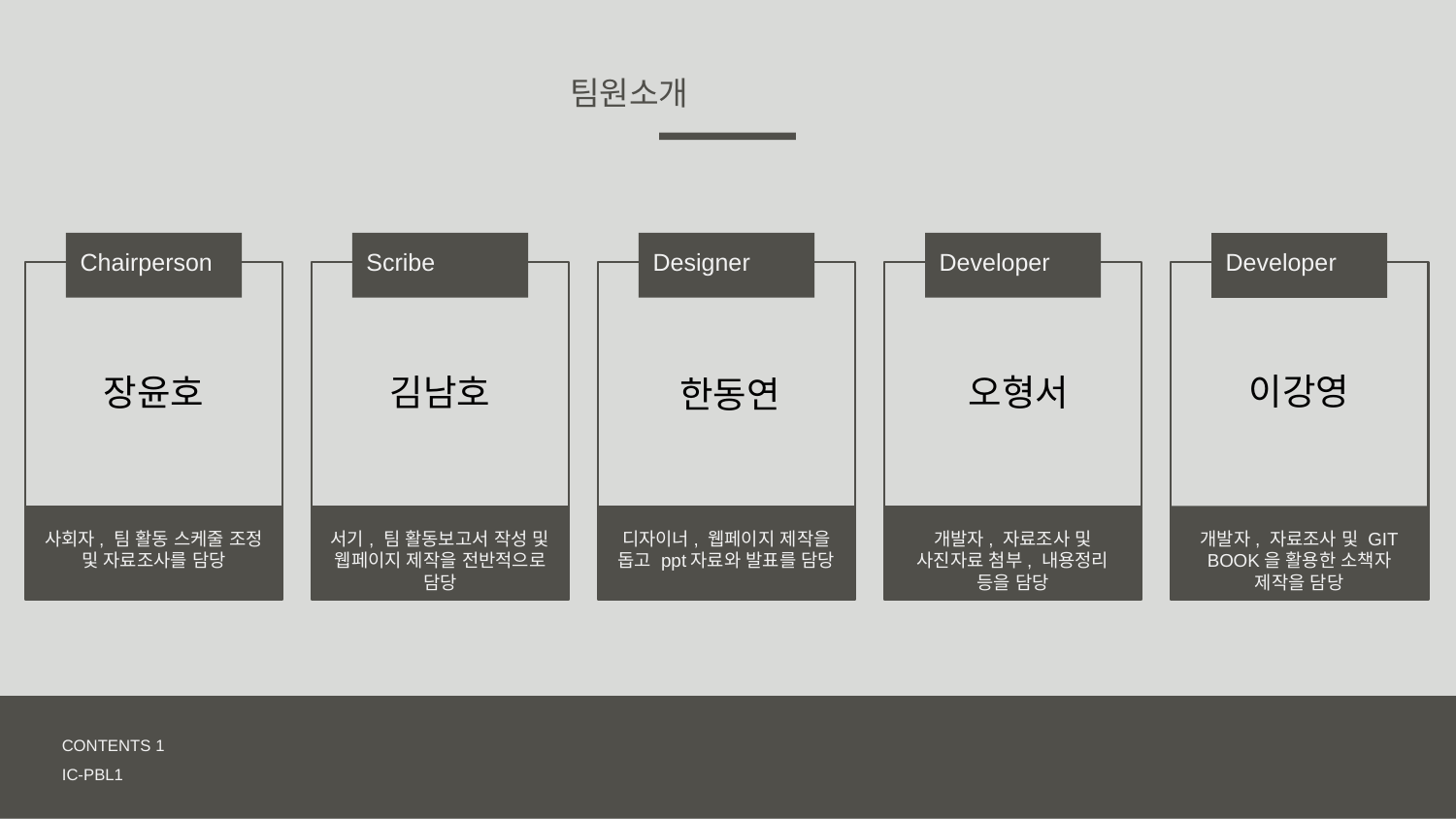

팀원소개

Chairperson
사회자, 팀 활동 스케줄 조정 및 자료조사를 담당

Scribe
서기, 팀 활동보고서 작성 및 웹페이지 제작을 전반적으로 담당

Developer
개발자, 자료조사 및 사진자료 첨부, 내용정리 등을 담당

Designer
디자이너, 웹페이지 제작을 돕고 ppt자료와 발표를 담당

Developer
개발자, 자료조사 및 GIT BOOK을 활용한 소책자 제작을 담당
이강영
김남호
장윤호
오형서
한동연

CONTENTS 1
IC-PBL1